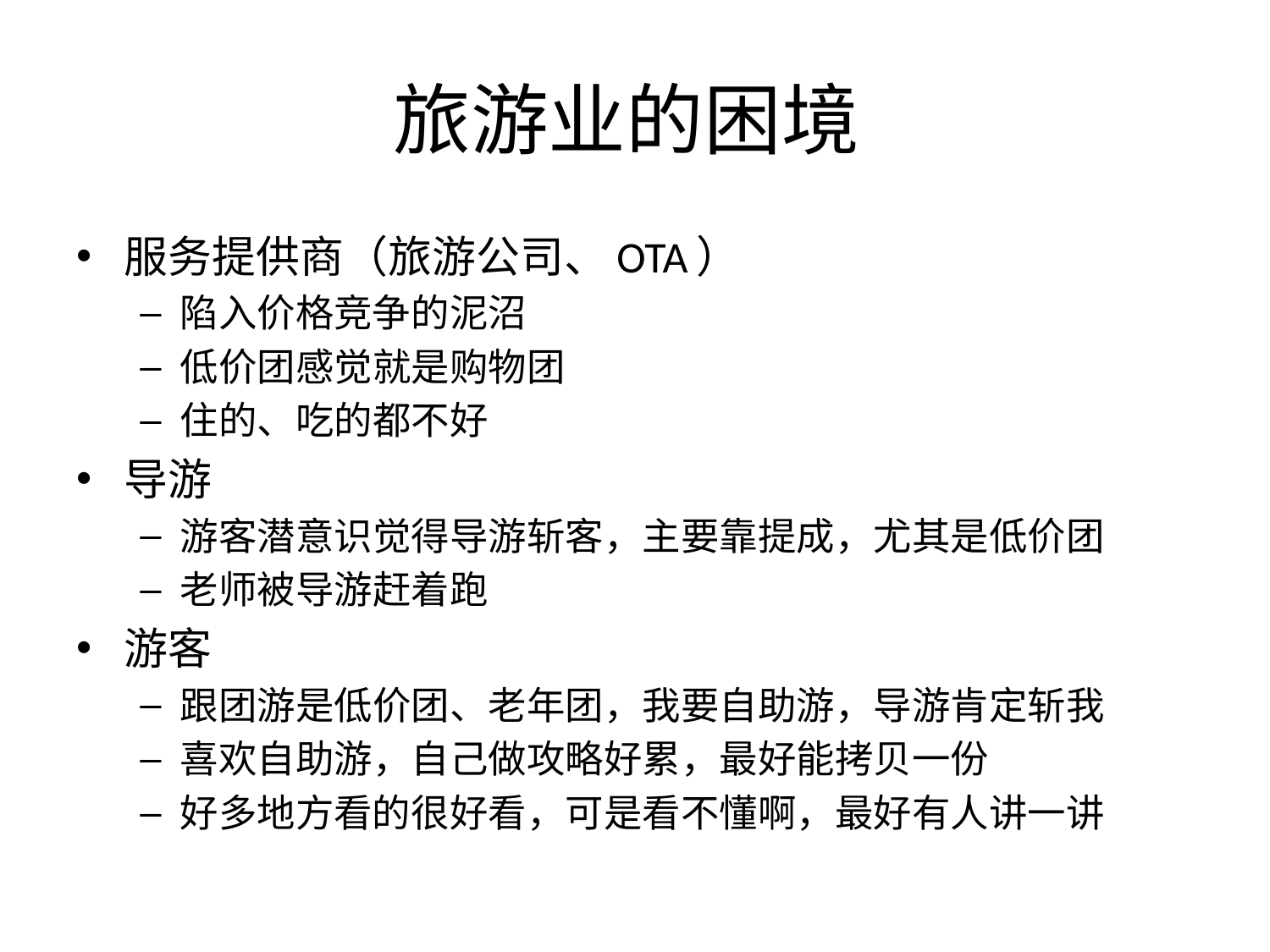

# 旅游业的困境
服务提供商（旅游公司、OTA）
陷入价格竞争的泥沼
低价团感觉就是购物团
住的、吃的都不好
导游
游客潜意识觉得导游斩客，主要靠提成，尤其是低价团
老师被导游赶着跑
游客
跟团游是低价团、老年团，我要自助游，导游肯定斩我
喜欢自助游，自己做攻略好累，最好能拷贝一份
好多地方看的很好看，可是看不懂啊，最好有人讲一讲